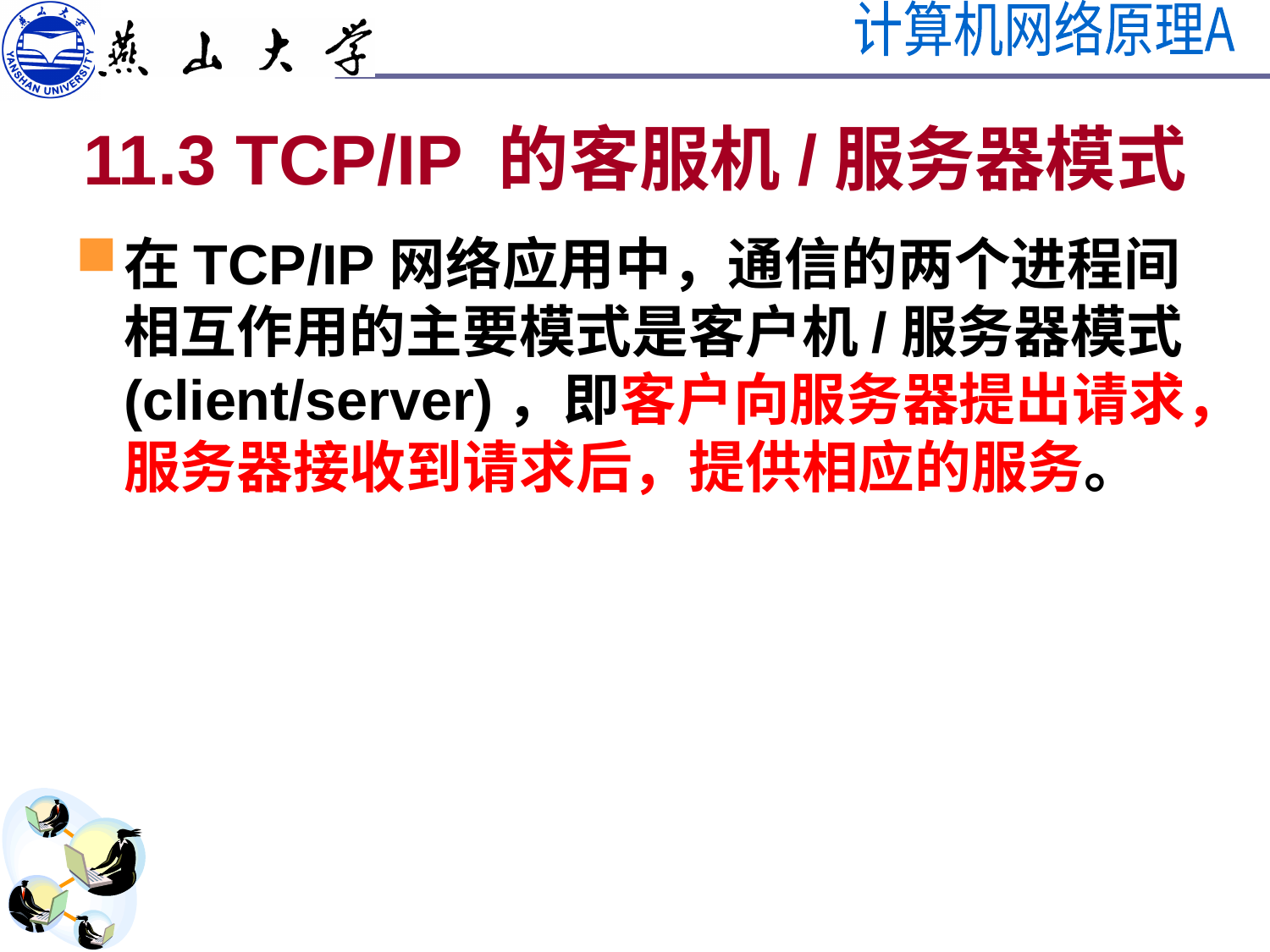

# 11.3 TCP/IP 的客服机/服务器模式
在TCP/IP网络应用中，通信的两个进程间相互作用的主要模式是客户机/服务器模式(client/server)，即客户向服务器提出请求，服务器接收到请求后，提供相应的服务。

38